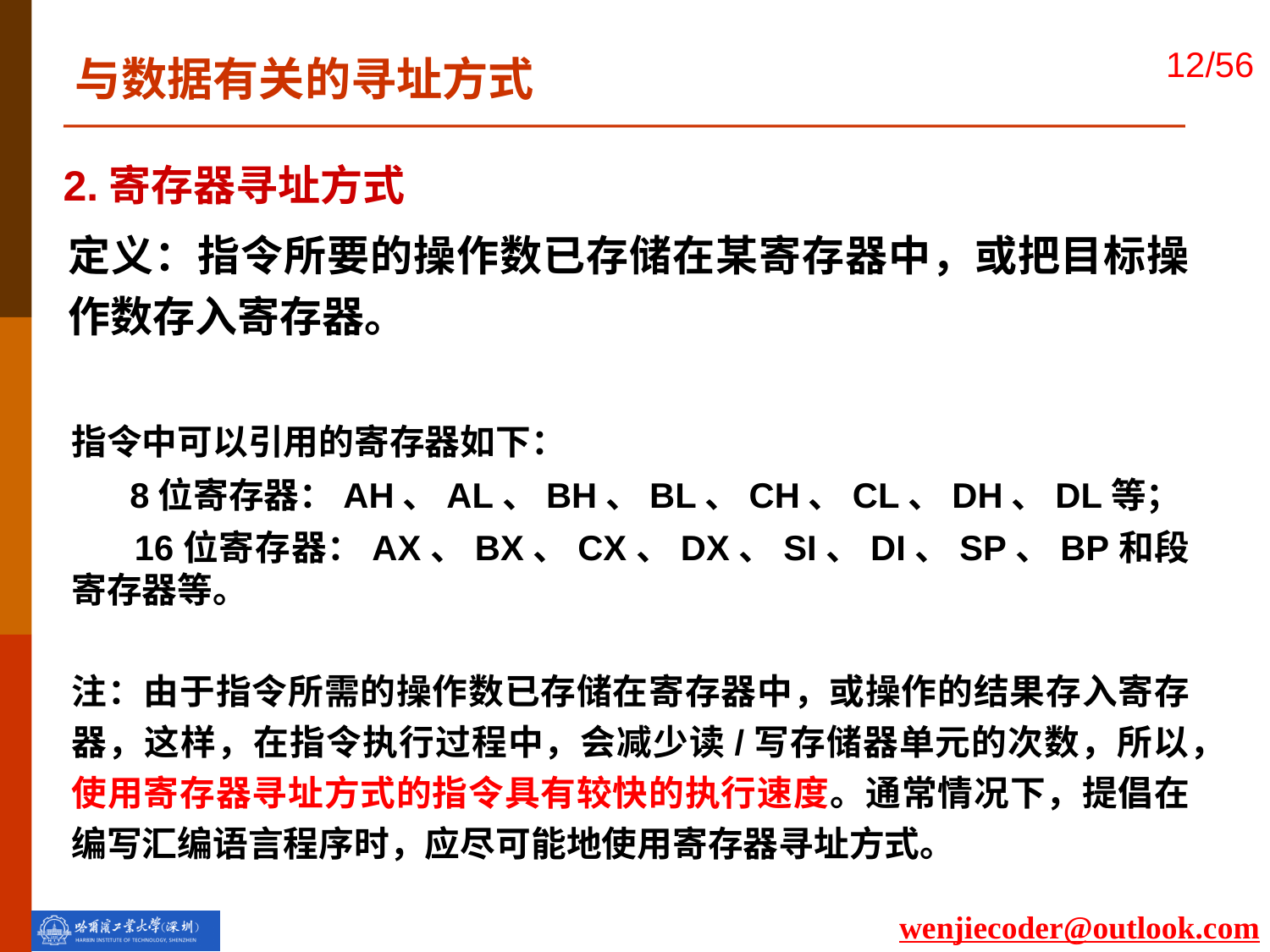

与数据有关的寻址方式
 2.寄存器寻址方式
定义：指令所要的操作数已存储在某寄存器中，或把目标操作数存入寄存器。
指令中可以引用的寄存器如下：
      8位寄存器：AH、AL、BH、BL、CH、CL、DH、DL等；
      16位寄存器：AX、BX、CX、DX、SI、DI、SP、BP和段寄存器等。

注：由于指令所需的操作数已存储在寄存器中，或操作的结果存入寄存器，这样，在指令执行过程中，会减少读/写存储器单元的次数，所以，使用寄存器寻址方式的指令具有较快的执行速度。通常情况下，提倡在编写汇编语言程序时，应尽可能地使用寄存器寻址方式。